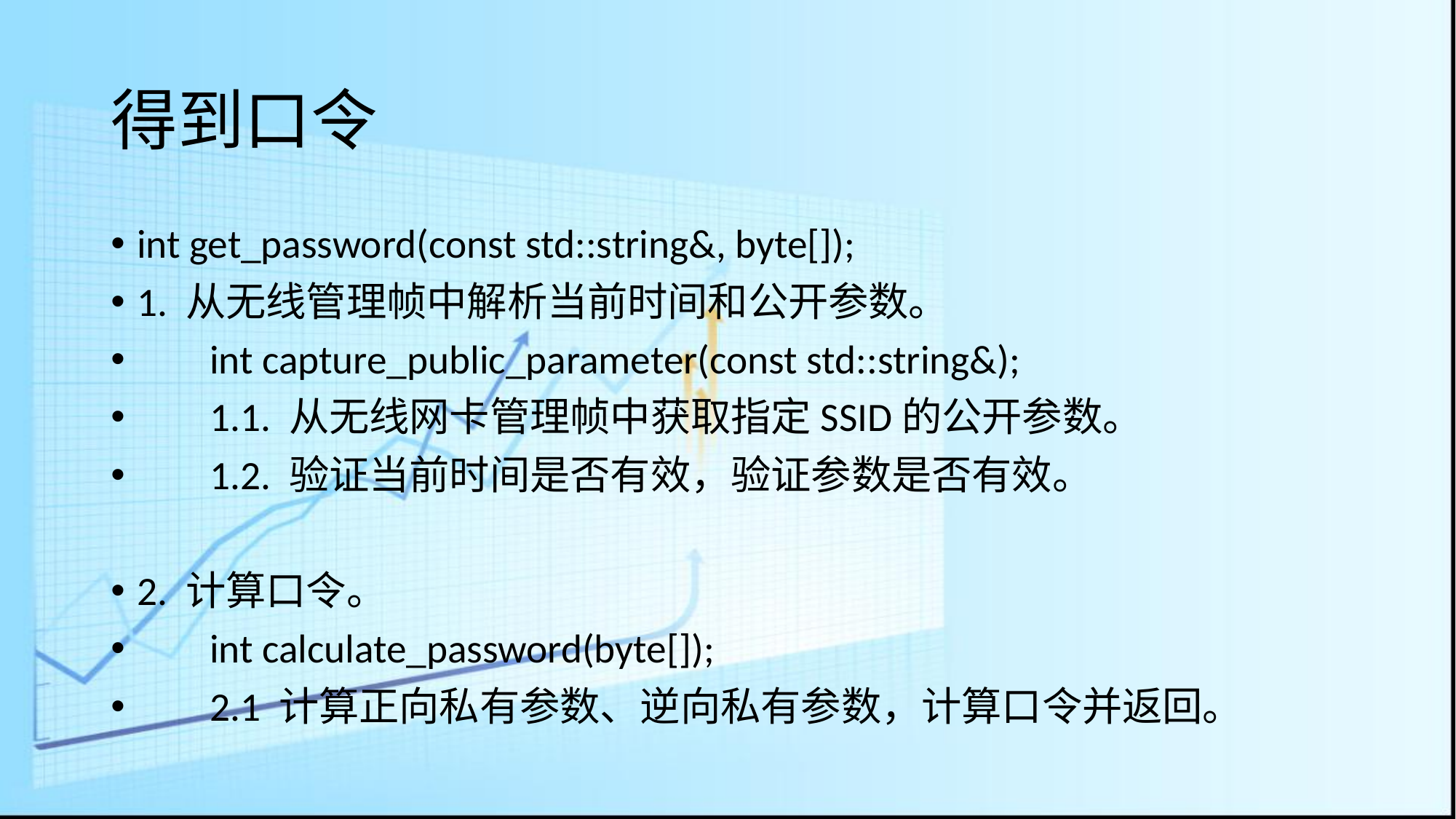

# 得到口令
int get_password(const std::string&, byte[]);
1. 从无线管理帧中解析当前时间和公开参数。
        int capture_public_parameter(const std::string&);
        1.1. 从无线网卡管理帧中获取指定SSID的公开参数。
        1.2. 验证当前时间是否有效，验证参数是否有效。

2. 计算口令。
        int calculate_password(byte[]);
        2.1 计算正向私有参数、逆向私有参数，计算口令并返回。